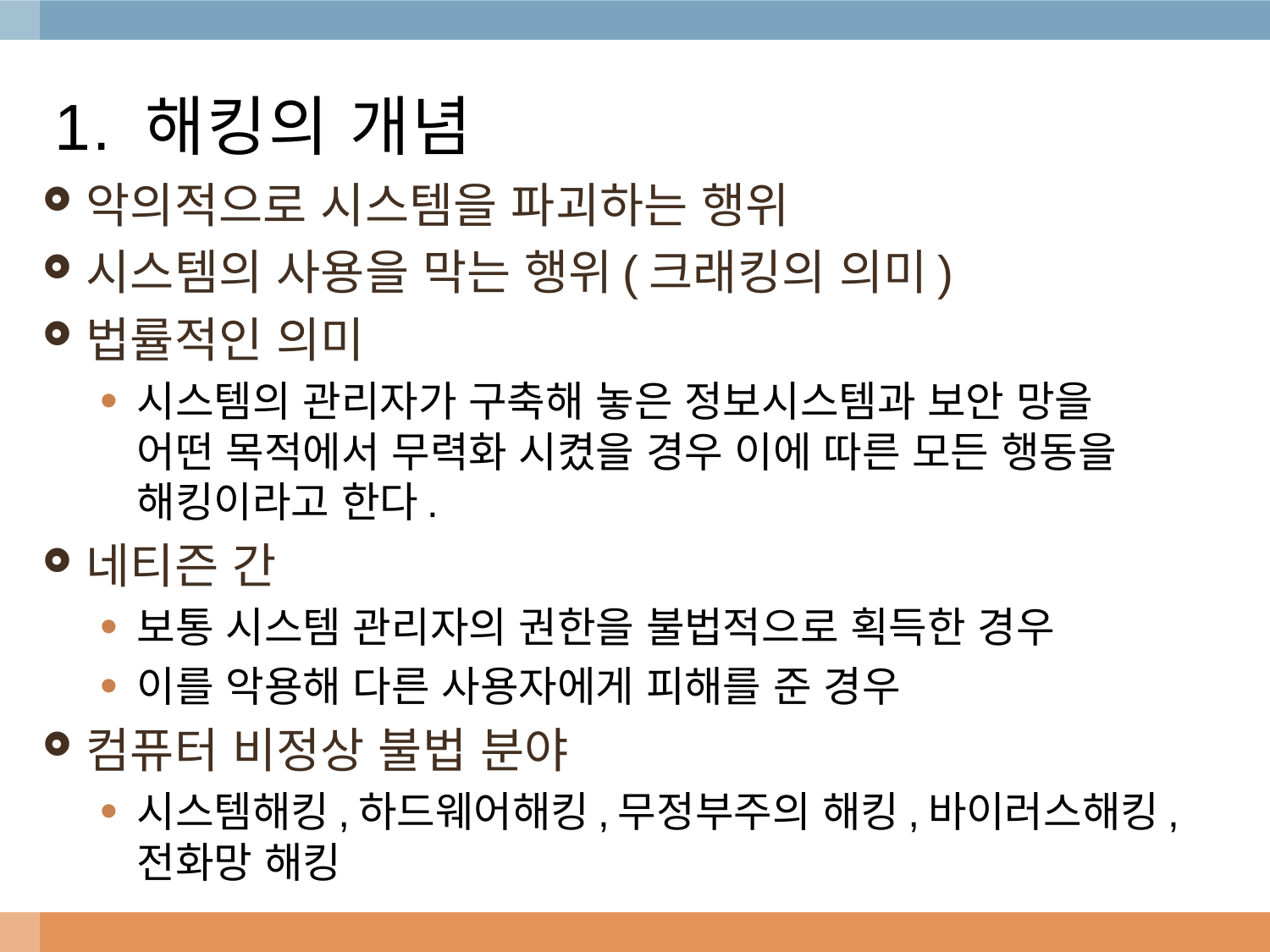

# 1. 해킹의 개념
악의적으로 시스템을 파괴하는 행위
시스템의 사용을 막는 행위(크래킹의 의미)
법률적인 의미
시스템의 관리자가 구축해 놓은 정보시스템과 보안 망을 어떤 목적에서 무력화 시켰을 경우 이에 따른 모든 행동을 해킹이라고 한다.
네티즌 간
보통 시스템 관리자의 권한을 불법적으로 획득한 경우
이를 악용해 다른 사용자에게 피해를 준 경우
컴퓨터 비정상 불법 분야
시스템해킹,하드웨어해킹,무정부주의 해킹,바이러스해킹,전화망 해킹